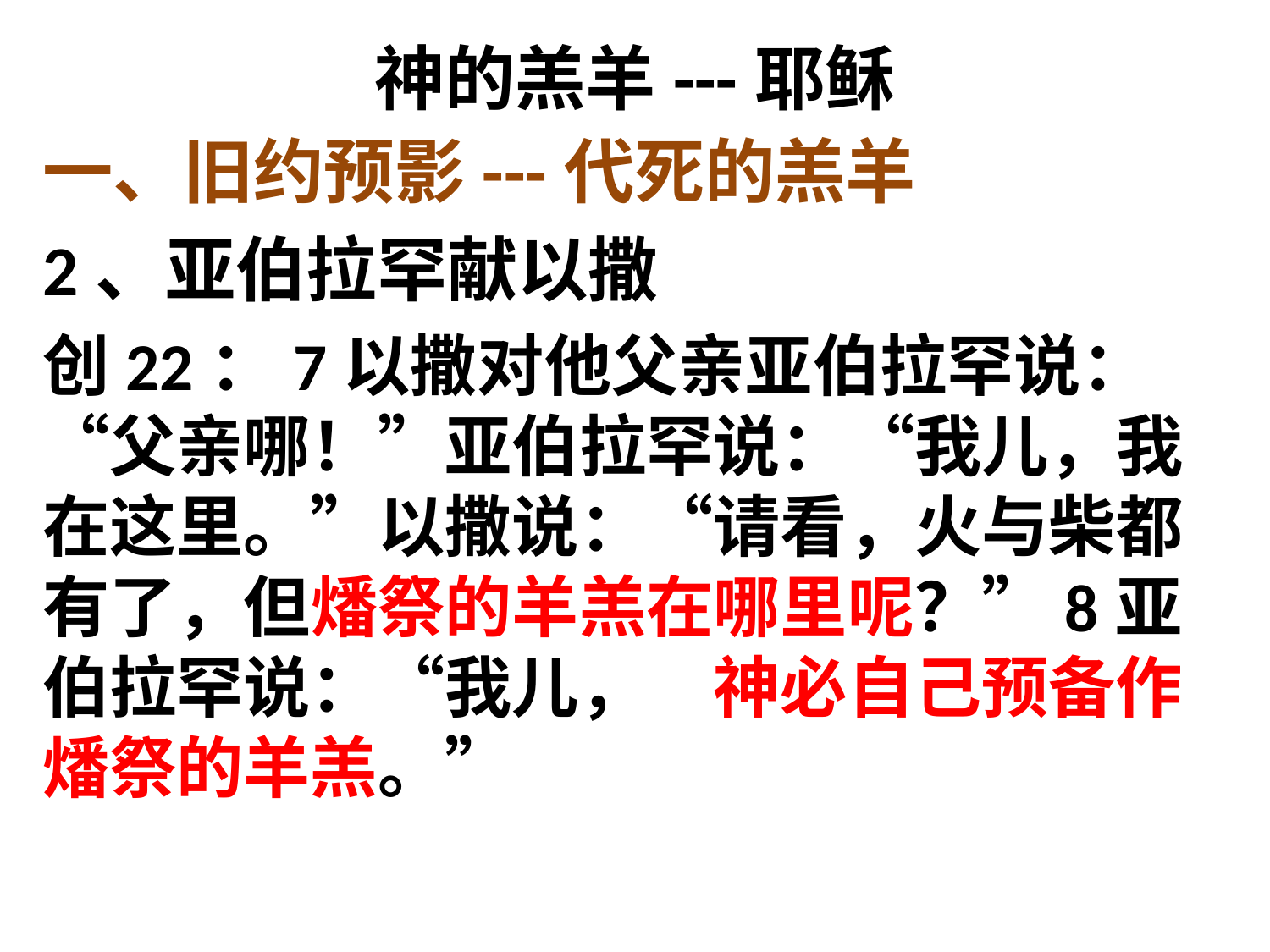

# 神的羔羊---耶稣
一、旧约预影---代死的羔羊
2、亚伯拉罕献以撒
创22：7以撒对他父亲亚伯拉罕说：“父亲哪！”亚伯拉罕说：“我儿，我在这里。”以撒说：“请看，火与柴都有了，但燔祭的羊羔在哪里呢？”8亚伯拉罕说：“我儿，　神必自己预备作燔祭的羊羔。”